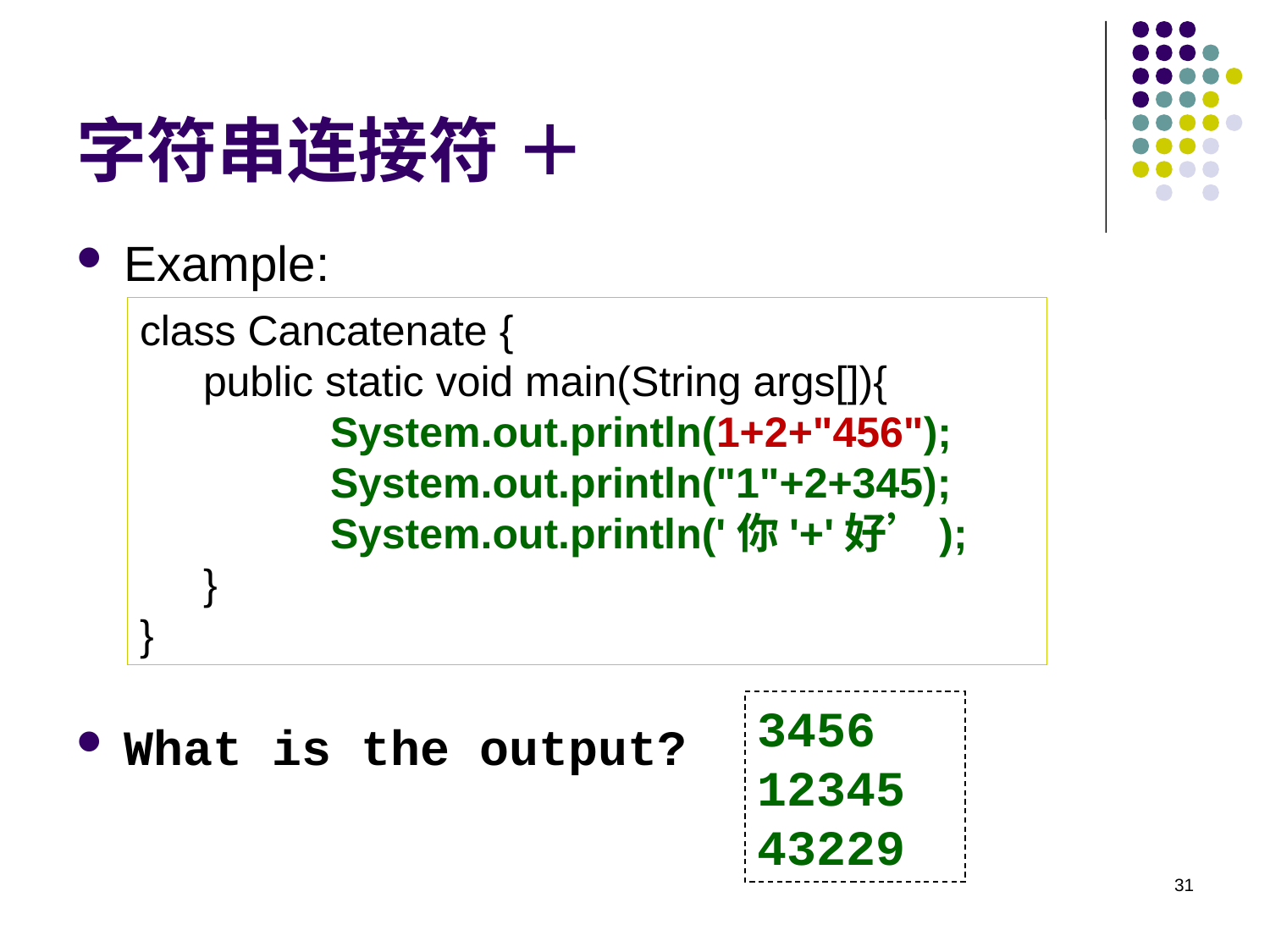

# 字符串连接符 ＋
Example:

What is the output?

class Cancatenate {
public static void main(String args[]){
	System.out.println(1+2+"456");
	System.out.println("1"+2+345);
	System.out.println('你'+'好’);
}
}
3456
12345
43229
31